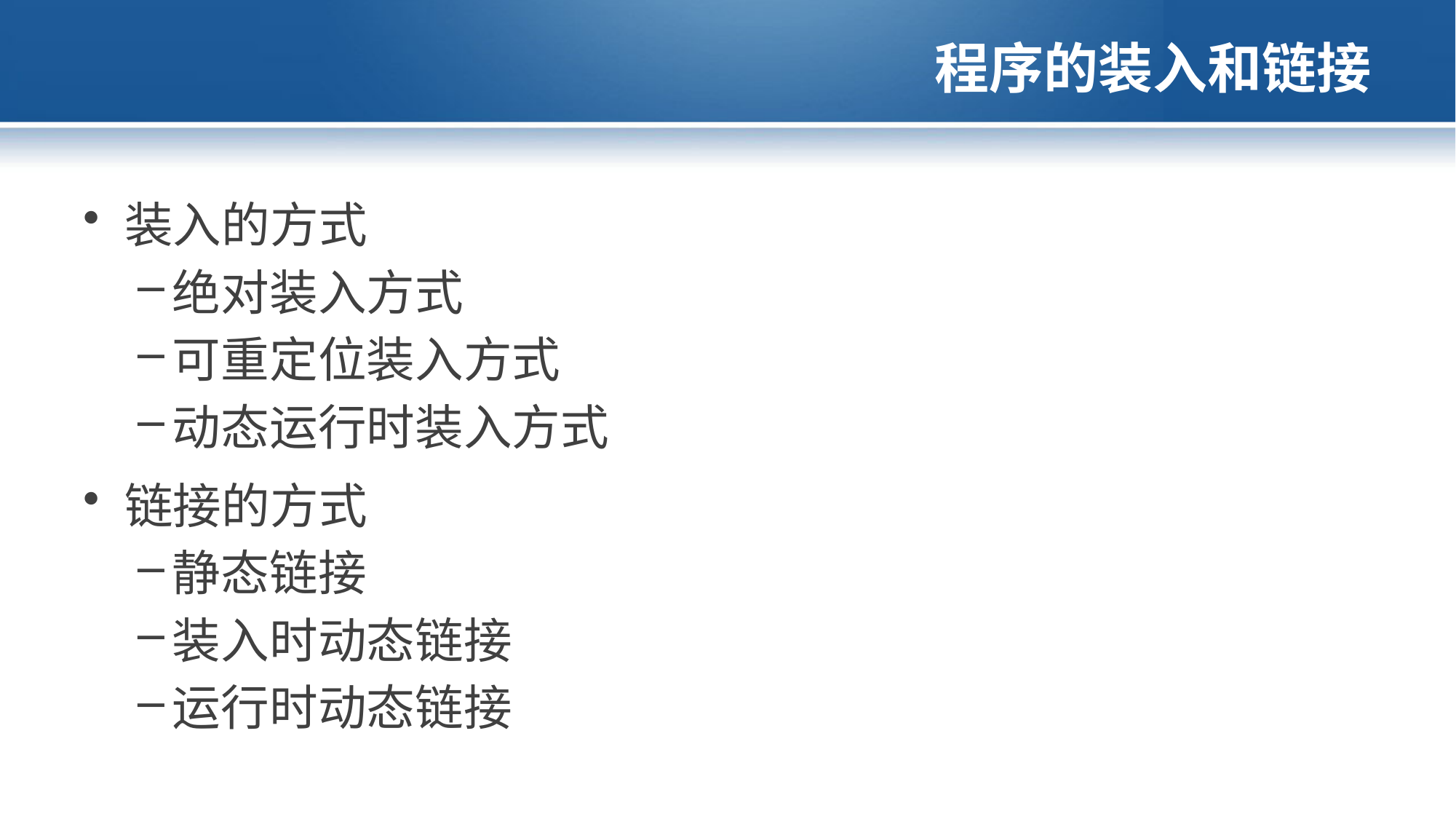

# 程序的装入和链接
装入的方式
绝对装入方式
可重定位装入方式
动态运行时装入方式
链接的方式
静态链接
装入时动态链接
运行时动态链接